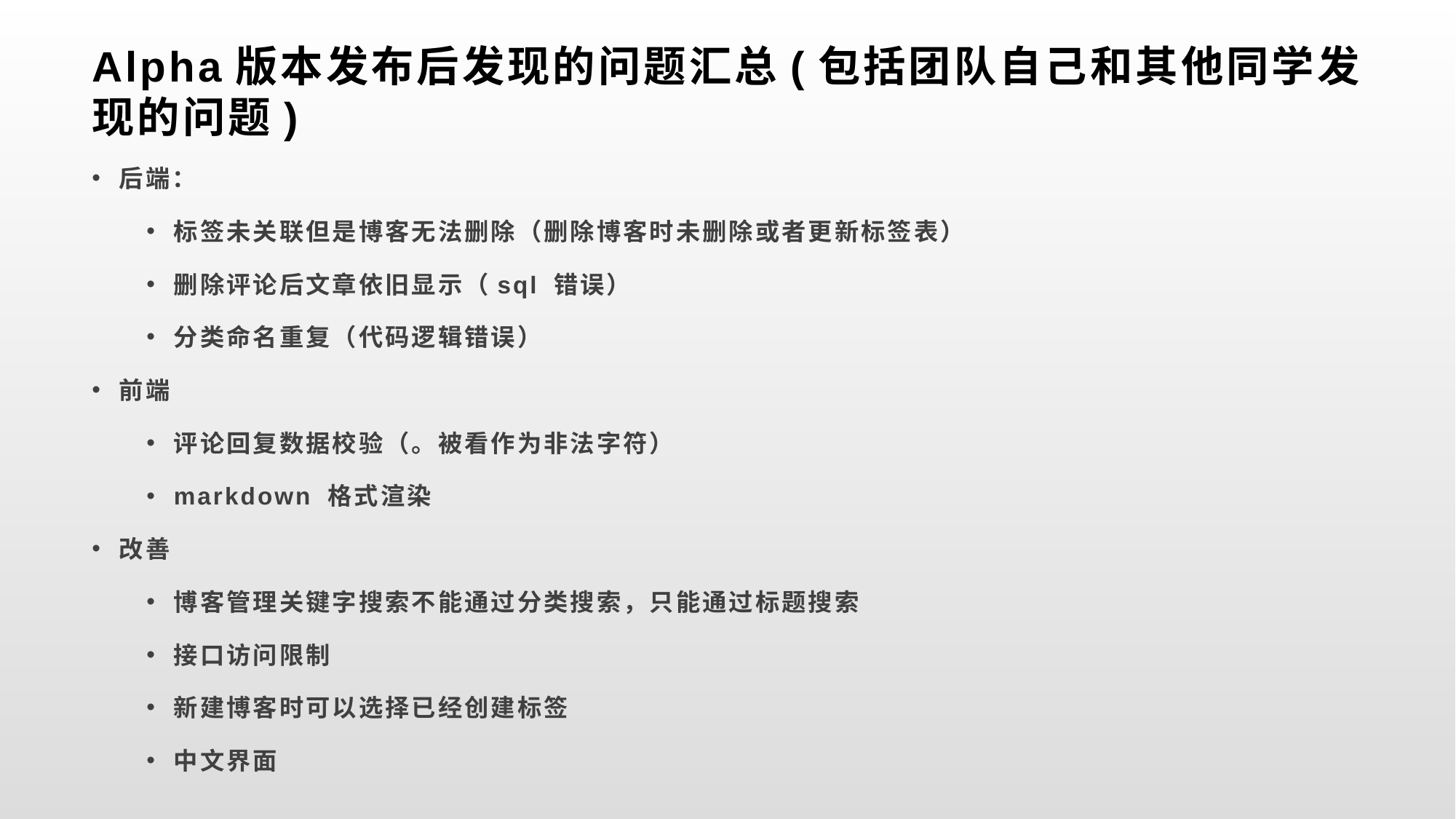

# Alpha版本发布后发现的问题汇总(包括团队自己和其他同学发现的问题)
后端：
标签未关联但是博客无法删除（删除博客时未删除或者更新标签表）
删除评论后文章依旧显示（sql 错误）
分类命名重复（代码逻辑错误）
前端
评论回复数据校验（。被看作为非法字符）
markdown 格式渲染
改善
博客管理关键字搜索不能通过分类搜索，只能通过标题搜索
接口访问限制
新建博客时可以选择已经创建标签
中文界面